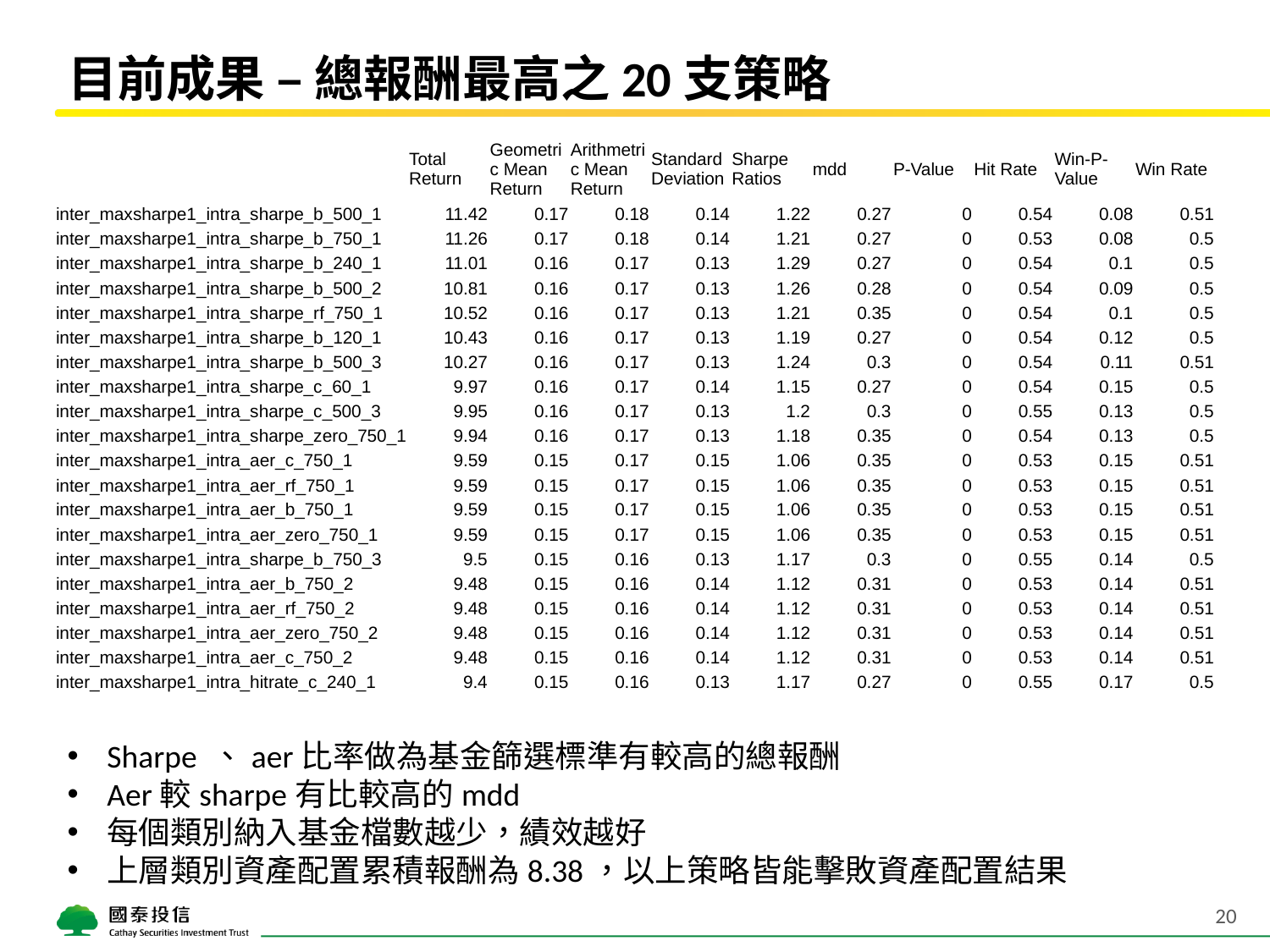

# 目前成果 – 總報酬最高之20支策略
|  | Total Return | Geometric Mean Return | Arithmetric Mean Return | Standard Deviation | Sharpe Ratios | mdd | P-Value | Hit Rate | Win-P-Value | Win Rate |
| --- | --- | --- | --- | --- | --- | --- | --- | --- | --- | --- |
| inter\_maxsharpe1\_intra\_sharpe\_b\_500\_1 | 11.42 | 0.17 | 0.18 | 0.14 | 1.22 | 0.27 | 0 | 0.54 | 0.08 | 0.51 |
| inter\_maxsharpe1\_intra\_sharpe\_b\_750\_1 | 11.26 | 0.17 | 0.18 | 0.14 | 1.21 | 0.27 | 0 | 0.53 | 0.08 | 0.5 |
| inter\_maxsharpe1\_intra\_sharpe\_b\_240\_1 | 11.01 | 0.16 | 0.17 | 0.13 | 1.29 | 0.27 | 0 | 0.54 | 0.1 | 0.5 |
| inter\_maxsharpe1\_intra\_sharpe\_b\_500\_2 | 10.81 | 0.16 | 0.17 | 0.13 | 1.26 | 0.28 | 0 | 0.54 | 0.09 | 0.5 |
| inter\_maxsharpe1\_intra\_sharpe\_rf\_750\_1 | 10.52 | 0.16 | 0.17 | 0.13 | 1.21 | 0.35 | 0 | 0.54 | 0.1 | 0.5 |
| inter\_maxsharpe1\_intra\_sharpe\_b\_120\_1 | 10.43 | 0.16 | 0.17 | 0.13 | 1.19 | 0.27 | 0 | 0.54 | 0.12 | 0.5 |
| inter\_maxsharpe1\_intra\_sharpe\_b\_500\_3 | 10.27 | 0.16 | 0.17 | 0.13 | 1.24 | 0.3 | 0 | 0.54 | 0.11 | 0.51 |
| inter\_maxsharpe1\_intra\_sharpe\_c\_60\_1 | 9.97 | 0.16 | 0.17 | 0.14 | 1.15 | 0.27 | 0 | 0.54 | 0.15 | 0.5 |
| inter\_maxsharpe1\_intra\_sharpe\_c\_500\_3 | 9.95 | 0.16 | 0.17 | 0.13 | 1.2 | 0.3 | 0 | 0.55 | 0.13 | 0.5 |
| inter\_maxsharpe1\_intra\_sharpe\_zero\_750\_1 | 9.94 | 0.16 | 0.17 | 0.13 | 1.18 | 0.35 | 0 | 0.54 | 0.13 | 0.5 |
| inter\_maxsharpe1\_intra\_aer\_c\_750\_1 | 9.59 | 0.15 | 0.17 | 0.15 | 1.06 | 0.35 | 0 | 0.53 | 0.15 | 0.51 |
| inter\_maxsharpe1\_intra\_aer\_rf\_750\_1 | 9.59 | 0.15 | 0.17 | 0.15 | 1.06 | 0.35 | 0 | 0.53 | 0.15 | 0.51 |
| inter\_maxsharpe1\_intra\_aer\_b\_750\_1 | 9.59 | 0.15 | 0.17 | 0.15 | 1.06 | 0.35 | 0 | 0.53 | 0.15 | 0.51 |
| inter\_maxsharpe1\_intra\_aer\_zero\_750\_1 | 9.59 | 0.15 | 0.17 | 0.15 | 1.06 | 0.35 | 0 | 0.53 | 0.15 | 0.51 |
| inter\_maxsharpe1\_intra\_sharpe\_b\_750\_3 | 9.5 | 0.15 | 0.16 | 0.13 | 1.17 | 0.3 | 0 | 0.55 | 0.14 | 0.5 |
| inter\_maxsharpe1\_intra\_aer\_b\_750\_2 | 9.48 | 0.15 | 0.16 | 0.14 | 1.12 | 0.31 | 0 | 0.53 | 0.14 | 0.51 |
| inter\_maxsharpe1\_intra\_aer\_rf\_750\_2 | 9.48 | 0.15 | 0.16 | 0.14 | 1.12 | 0.31 | 0 | 0.53 | 0.14 | 0.51 |
| inter\_maxsharpe1\_intra\_aer\_zero\_750\_2 | 9.48 | 0.15 | 0.16 | 0.14 | 1.12 | 0.31 | 0 | 0.53 | 0.14 | 0.51 |
| inter\_maxsharpe1\_intra\_aer\_c\_750\_2 | 9.48 | 0.15 | 0.16 | 0.14 | 1.12 | 0.31 | 0 | 0.53 | 0.14 | 0.51 |
| inter\_maxsharpe1\_intra\_hitrate\_c\_240\_1 | 9.4 | 0.15 | 0.16 | 0.13 | 1.17 | 0.27 | 0 | 0.55 | 0.17 | 0.5 |
Sharpe 、aer比率做為基金篩選標準有較高的總報酬
Aer較sharpe有比較高的mdd
每個類別納入基金檔數越少，績效越好
上層類別資產配置累積報酬為8.38，以上策略皆能擊敗資產配置結果
20